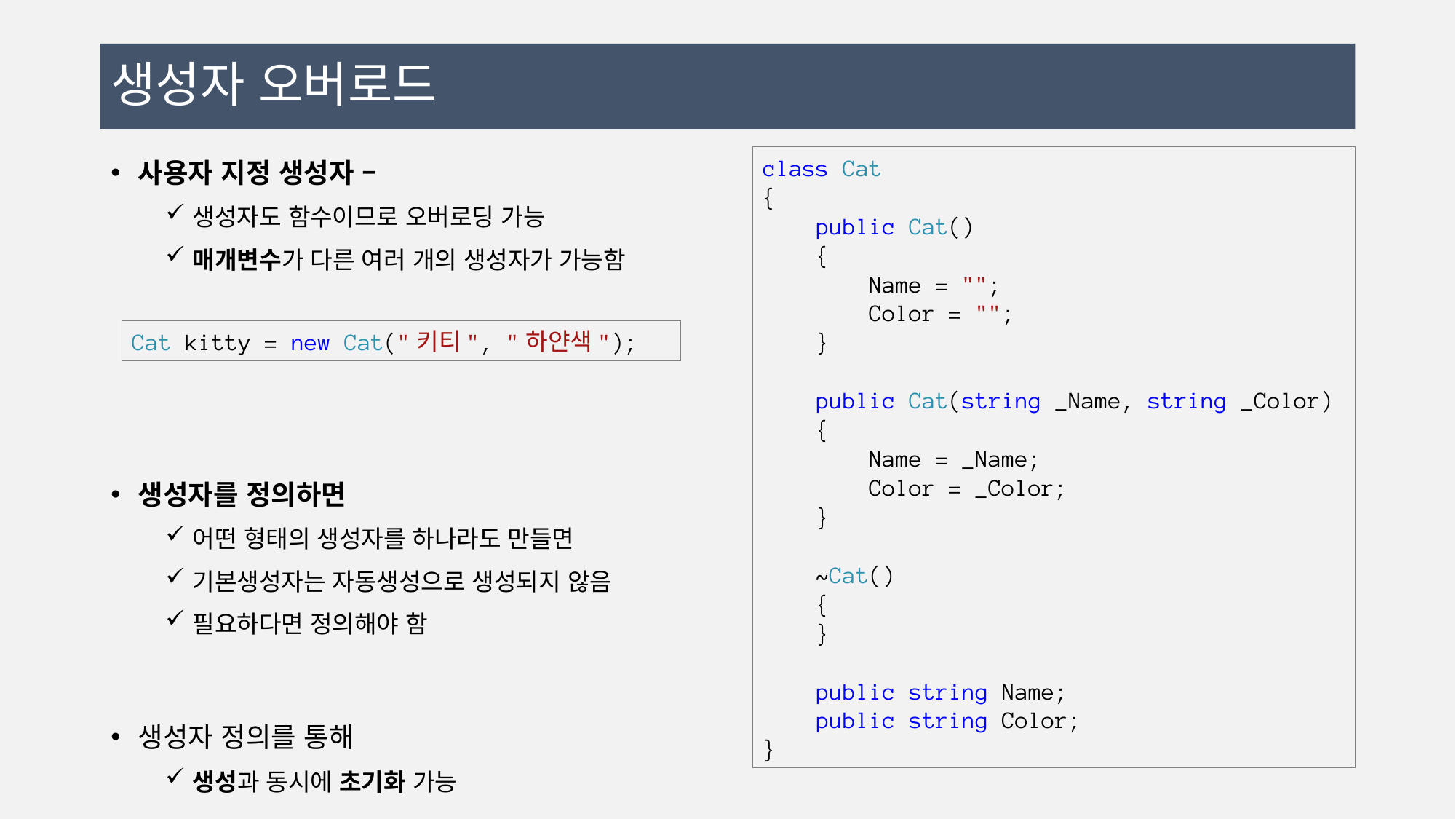

# 생성자 오버로드
사용자 지정 생성자 –
생성자도 함수이므로 오버로딩 가능
매개변수가 다른 여러 개의 생성자가 가능함

생성자를 정의하면
어떤 형태의 생성자를 하나라도 만들면
기본생성자는 자동생성으로 생성되지 않음
필요하다면 정의해야 함

생성자 정의를 통해
생성과 동시에 초기화 가능
class Cat
{
    public Cat()
    {
        Name = "";
        Color = "";
    }

    public Cat(string _Name, string _Color)
    {
        Name = _Name;
        Color = _Color;
    }

    ~Cat()
    {
    }

    public string Name;
    public string Color;
}
Cat kitty = new Cat("키티", "하얀색");